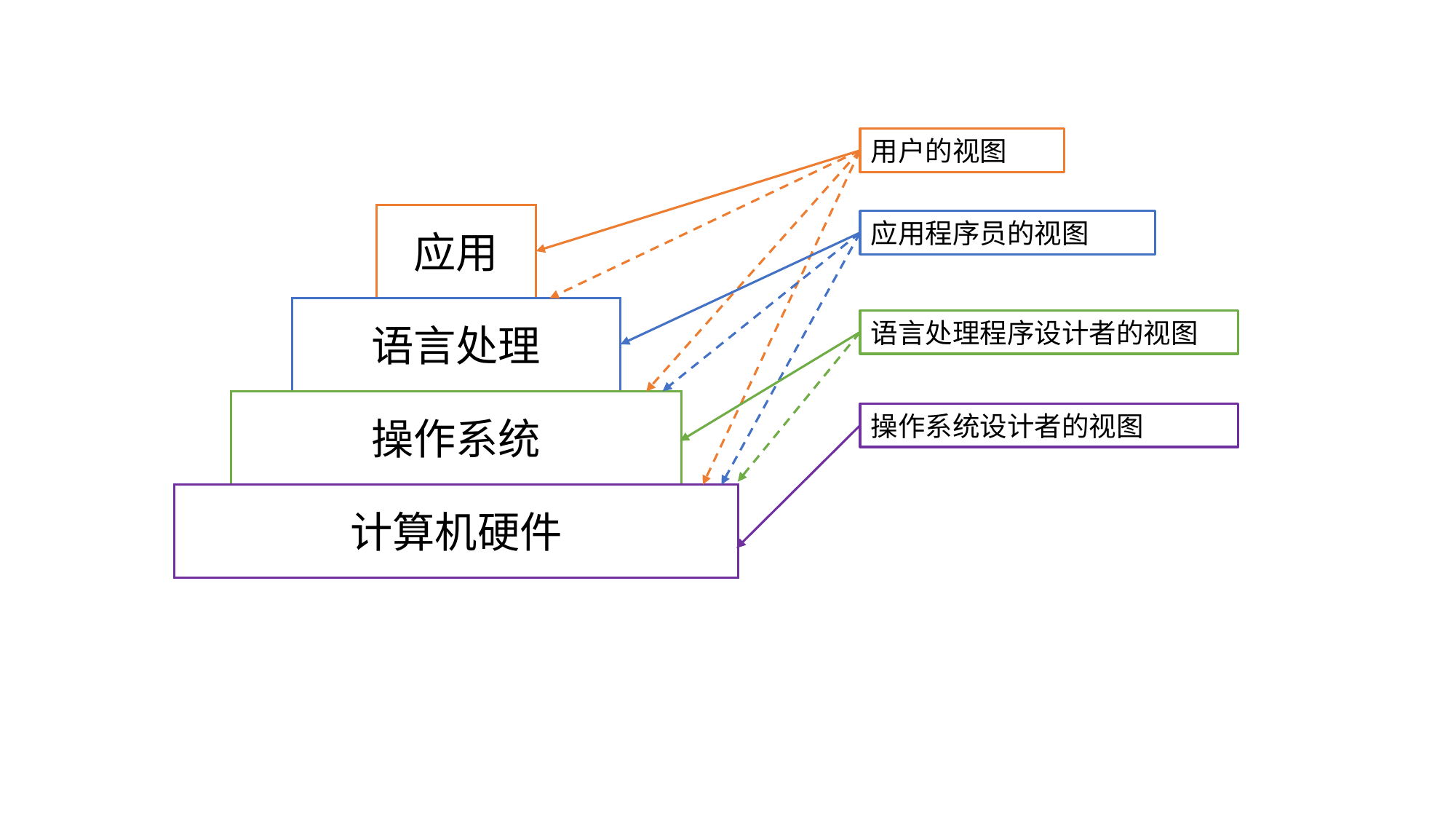

用户的视图

应用程序员的视图
应用

语言处理程序设计者的视图
语言处理

操作系统设计者的视图
操作系统

计算机硬件